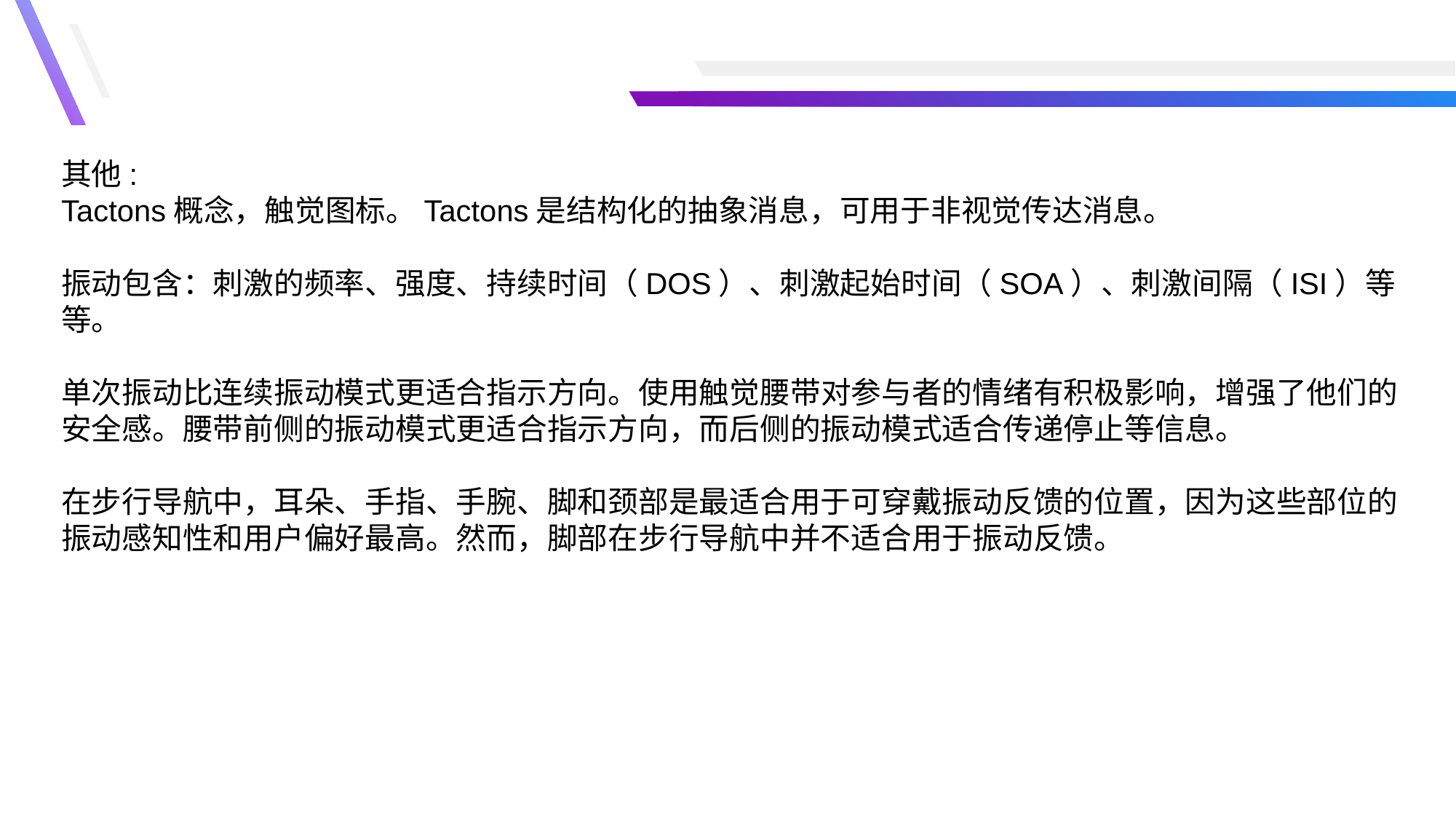

其他:
Tactons概念，触觉图标。Tactons是结构化的抽象消息，可用于非视觉传达消息。

振动包含：刺激的频率、强度、持续时间（DOS）、刺激起始时间（SOA）、刺激间隔（ISI）等等。

单次振动比连续振动模式更适合指示方向。使用触觉腰带对参与者的情绪有积极影响，增强了他们的安全感。腰带前侧的振动模式更适合指示方向，而后侧的振动模式适合传递停止等信息。

在步行导航中，耳朵、手指、手腕、脚和颈部是最适合用于可穿戴振动反馈的位置，因为这些部位的振动感知性和用户偏好最高。然而，脚部在步行导航中并不适合用于振动反馈。